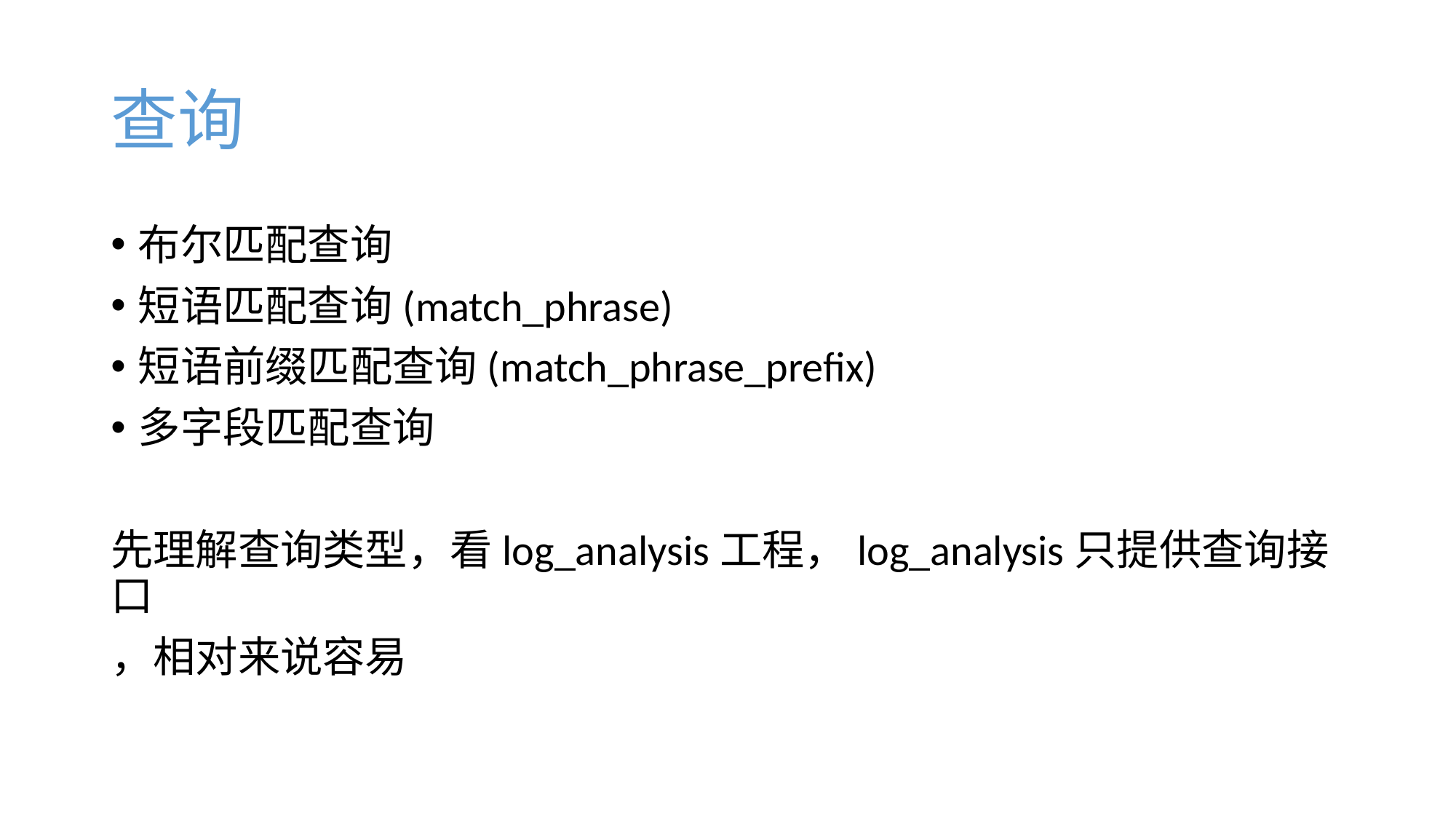

# 查询
布尔匹配查询
短语匹配查询(match_phrase)
短语前缀匹配查询(match_phrase_prefix)
多字段匹配查询

先理解查询类型，看log_analysis工程，log_analysis只提供查询接口
，相对来说容易